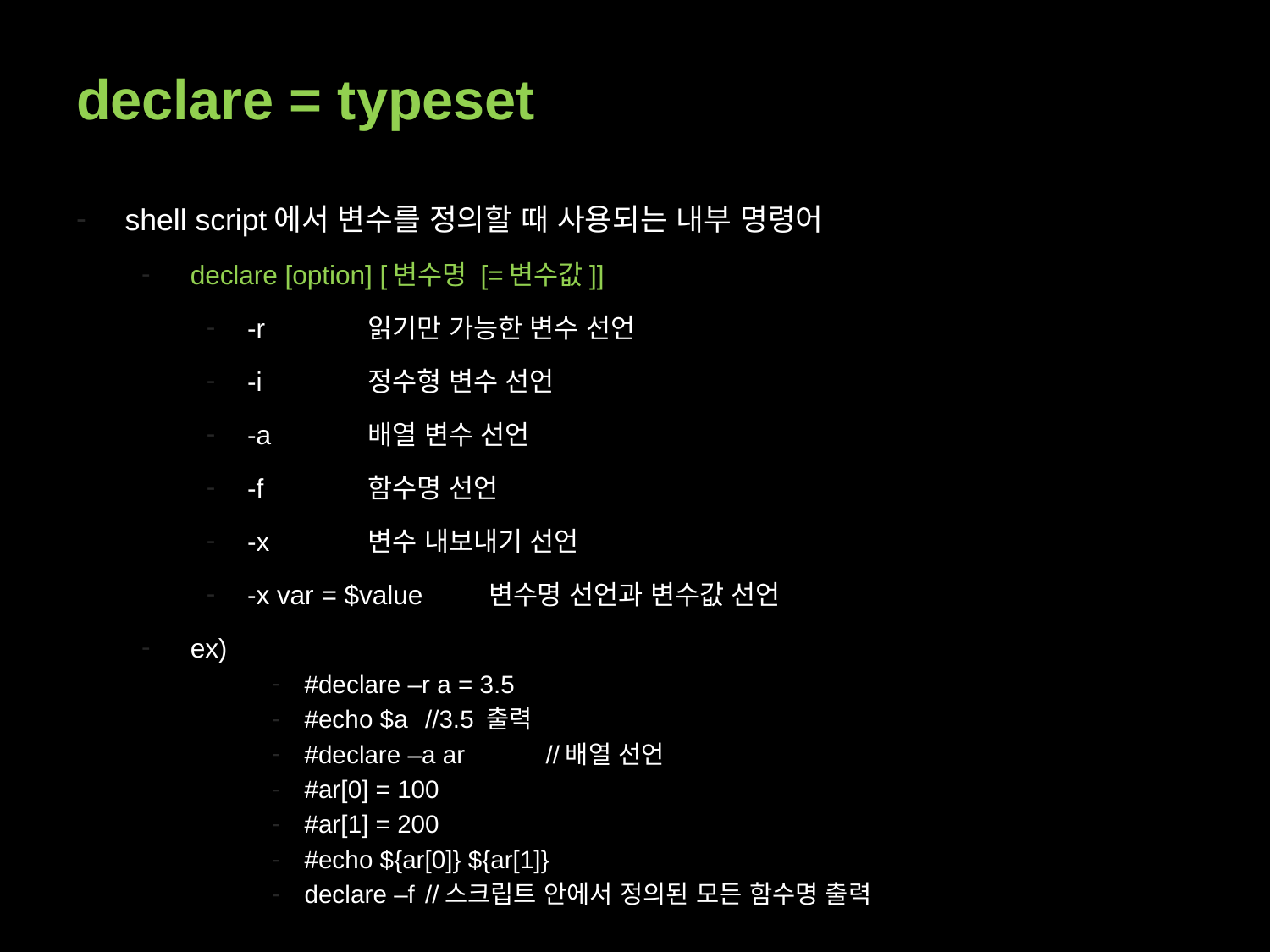

# declare = typeset
shell script에서 변수를 정의할 때 사용되는 내부 명령어
declare [option] [변수명 [=변수값]]
-r	읽기만 가능한 변수 선언
-i	정수형 변수 선언
-a	배열 변수 선언
-f	함수명 선언
-x	변수 내보내기 선언
-x var = $value	변수명 선언과 변수값 선언
ex)
#declare –r a = 3.5
#echo $a		//3.5 출력
#declare –a ar	//배열 선언
#ar[0] = 100
#ar[1] = 200
#echo ${ar[0]} ${ar[1]}
declare –f		//스크립트 안에서 정의된 모든 함수명 출력